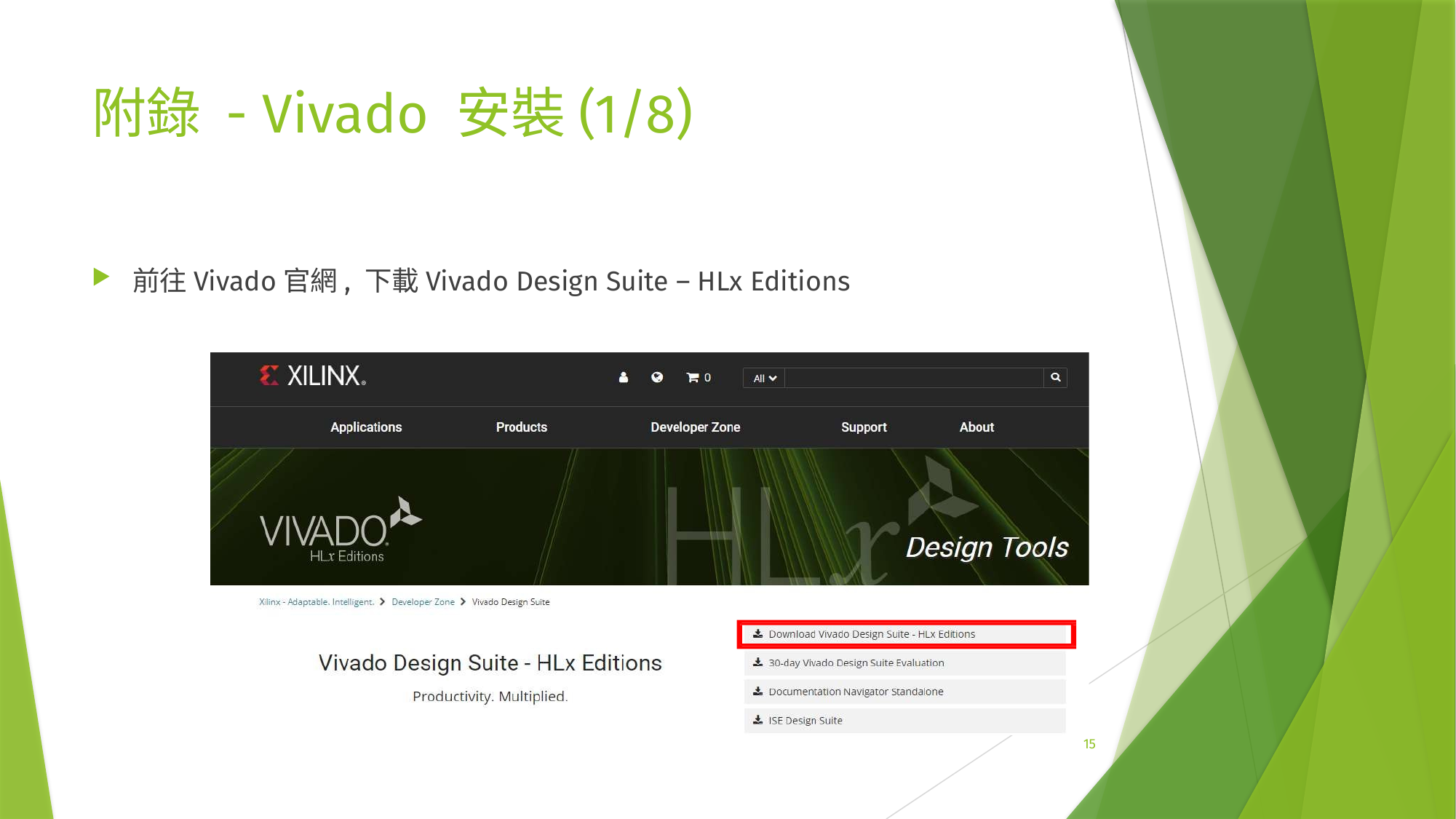

# 附錄 - Vivado 安裝(1/8)
前往Vivado官網, 下載Vivado Design Suite – HLx Editions

15